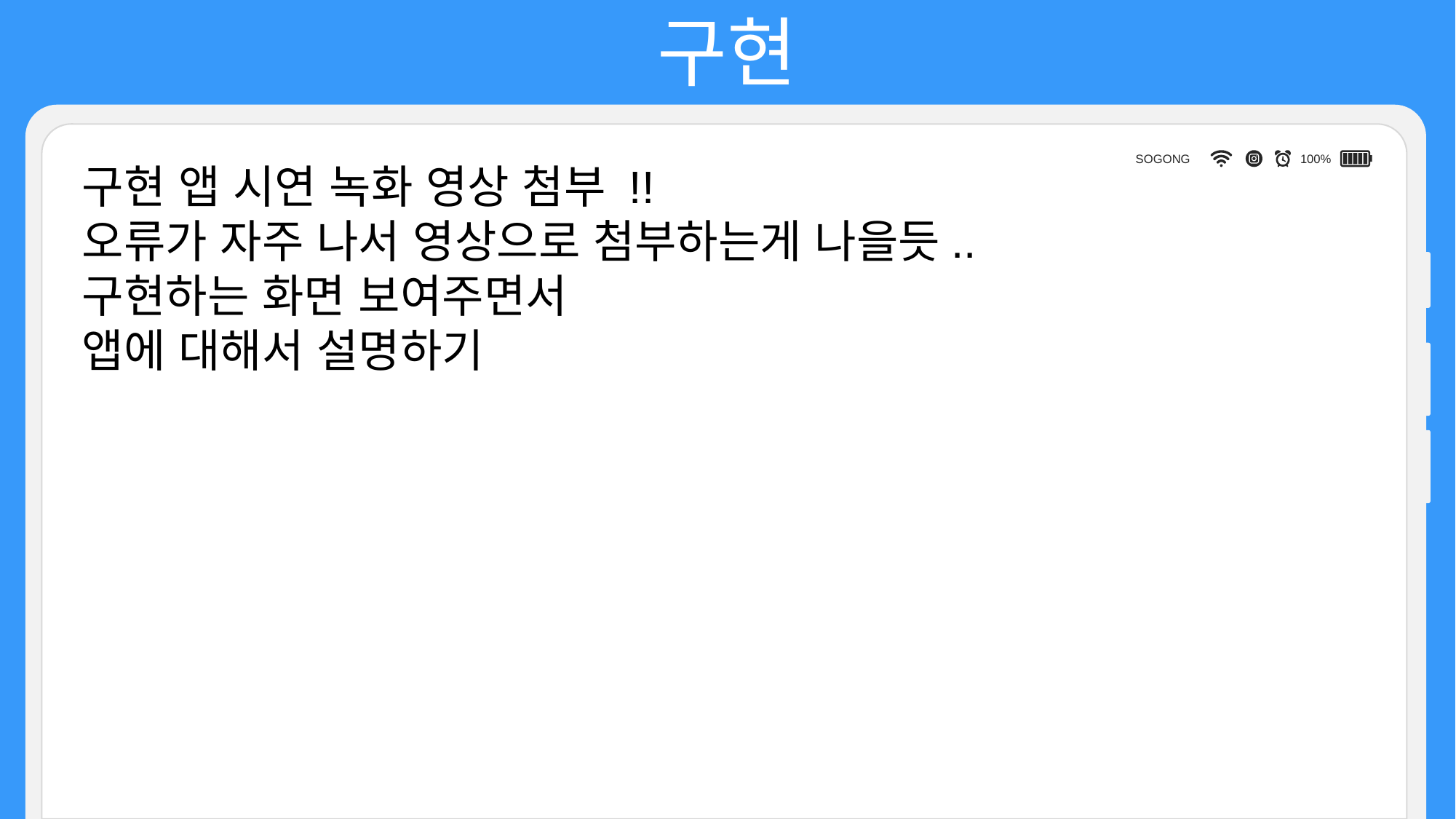

구현

SOGONG
100%

구현 앱 시연 녹화 영상 첨부 !!
오류가 자주 나서 영상으로 첨부하는게 나을듯..
구현하는 화면 보여주면서
앱에 대해서 설명하기